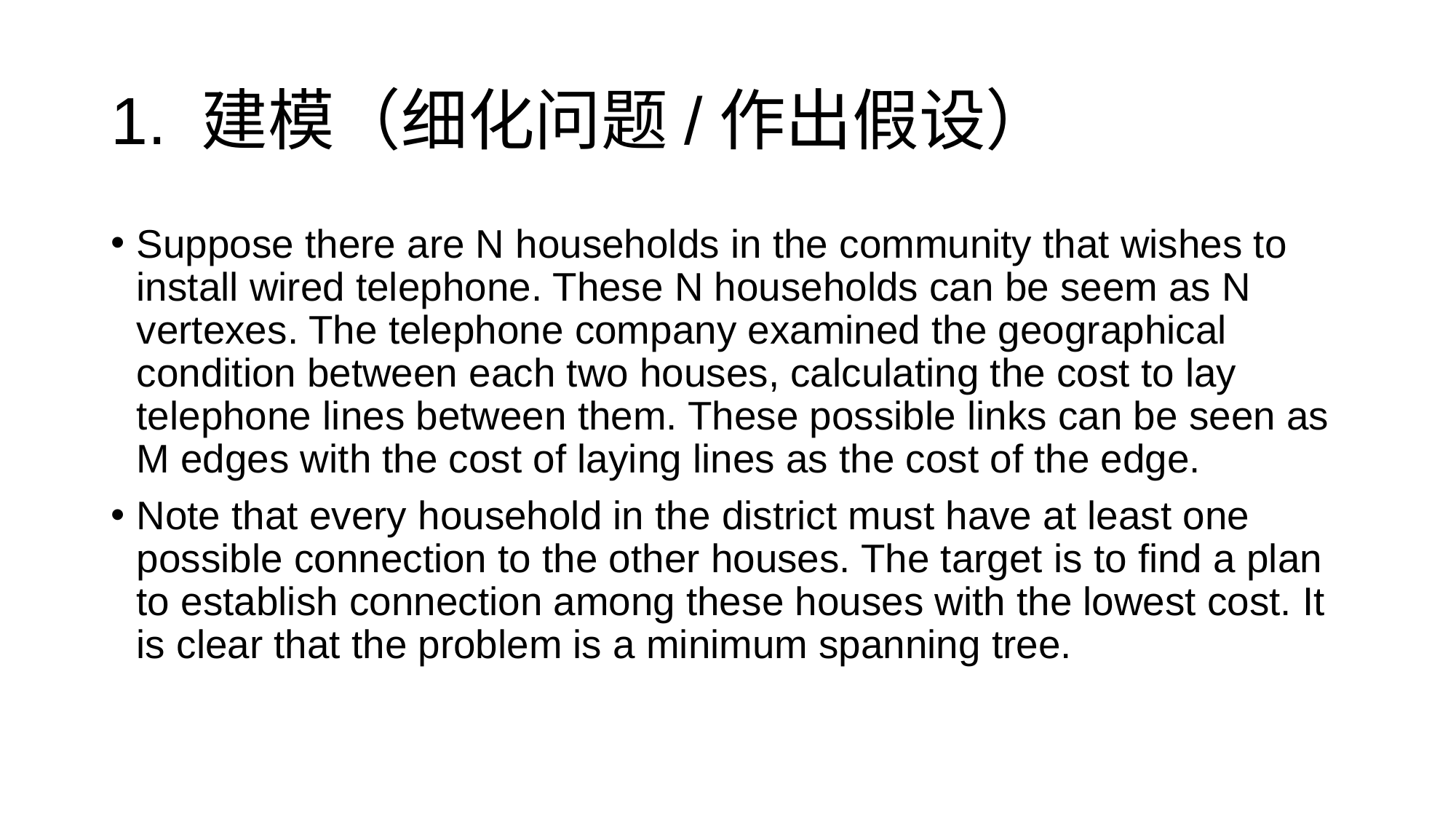

# 1. 建模（细化问题/作出假设）
Suppose there are N households in the community that wishes to install wired telephone. These N households can be seem as N vertexes. The telephone company examined the geographical condition between each two houses, calculating the cost to lay telephone lines between them. These possible links can be seen as M edges with the cost of laying lines as the cost of the edge.
Note that every household in the district must have at least one possible connection to the other houses. The target is to find a plan to establish connection among these houses with the lowest cost. It is clear that the problem is a minimum spanning tree.